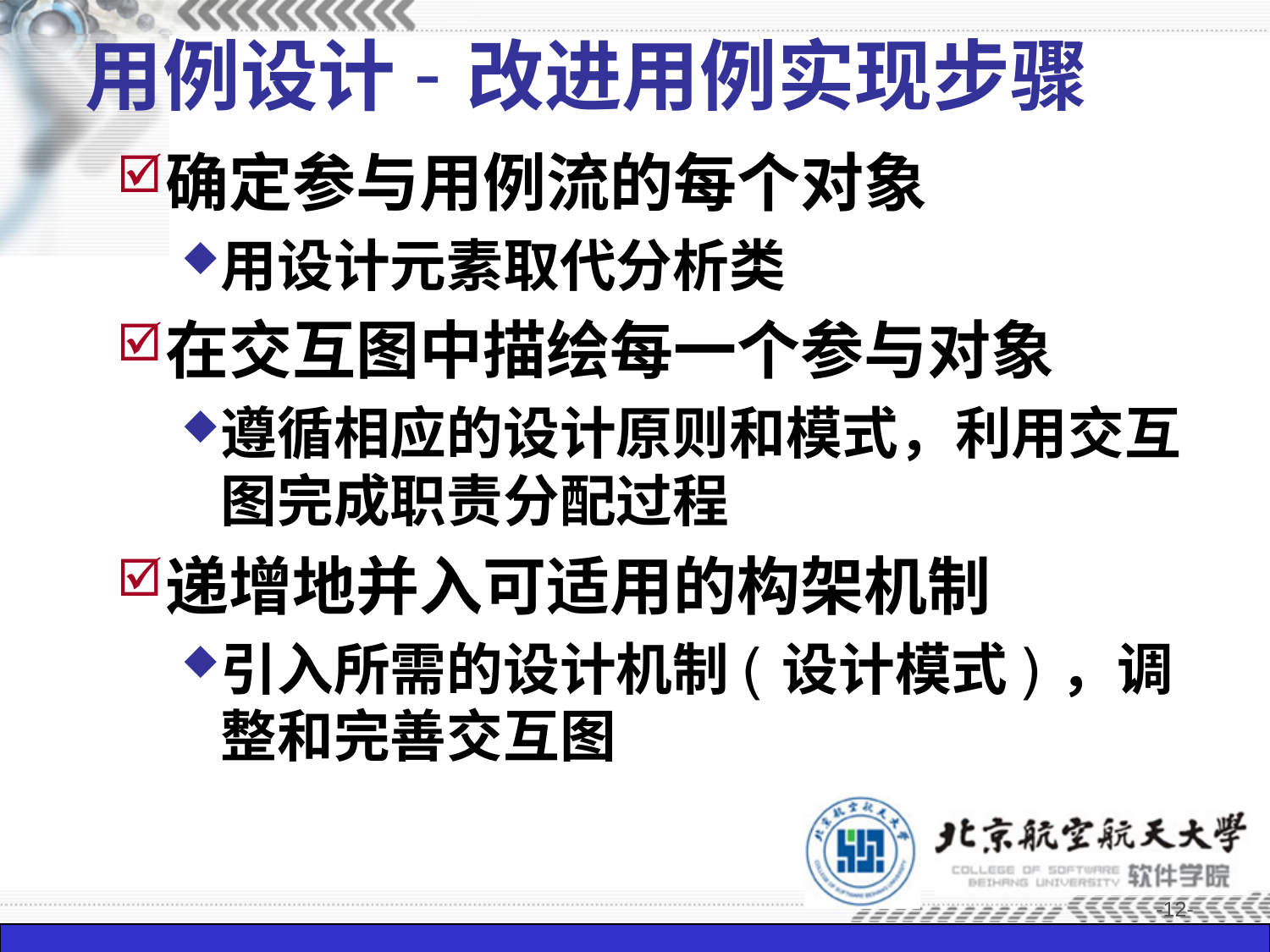

# 用例设计-改进用例实现步骤
确定参与用例流的每个对象
用设计元素取代分析类
在交互图中描绘每一个参与对象
遵循相应的设计原则和模式，利用交互图完成职责分配过程
递增地并入可适用的构架机制
引入所需的设计机制(设计模式)，调整和完善交互图
-12-